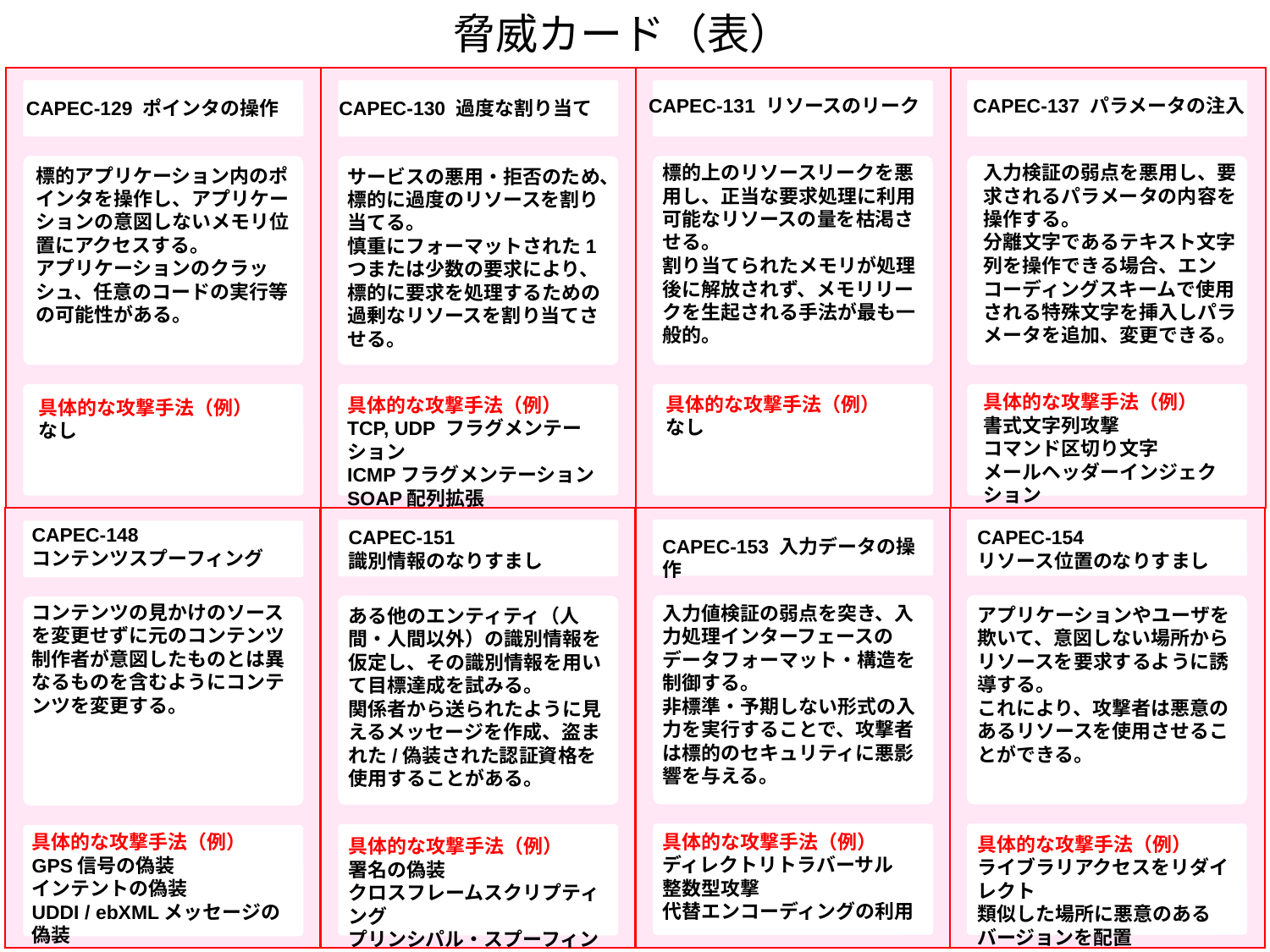

脅威カード（表）

CAPEC-131 リソースのリーク
CAPEC-137 パラメータの注入
CAPEC-129 ポインタの操作
CAPEC-130 過度な割り当て
標的上のリソースリークを悪用し、正当な要求処理に利用可能なリソースの量を枯渇させる。
割り当てられたメモリが処理後に解放されず、メモリリークを生起される手法が最も一般的。
入力検証の弱点を悪用し、要求されるパラメータの内容を操作する。
分離文字であるテキスト文字列を操作できる場合、エンコーディングスキームで使用される特殊文字を挿入しパラメータを追加、変更できる。

標的アプリケーション内のポインタを操作し、アプリケーションの意図しないメモリ位置にアクセスする。
アプリケーションのクラッシュ、任意のコードの実行等の可能性がある。
サービスの悪用・拒否のため、標的に過度のリソースを割り当てる。
慎重にフォーマットされた1つまたは少数の要求により、標的に要求を処理するための過剰なリソースを割り当てさせる。
具体的な攻撃手法（例）
書式文字列攻撃
コマンド区切り文字
メールヘッダーインジェクション

具体的な攻撃手法（例）
なし
具体的な攻撃手法（例）
TCP, UDP フラグメンテーション
ICMPフラグメンテーション
SOAP配列拡張
具体的な攻撃手法（例）
なし

CAPEC-148
コンテンツスプーフィング
CAPEC-151
識別情報のなりすまし
CAPEC-154
リソース位置のなりすまし

CAPEC-153 入力データの操作
コンテンツの見かけのソースを変更せずに元のコンテンツ制作者が意図したものとは異なるものを含むようにコンテンツを変更する。
入力値検証の弱点を突き、入力処理インターフェースのデータフォーマット・構造を制御する。
非標準・予期しない形式の入力を実行することで、攻撃者は標的のセキュリティに悪影響を与える。

アプリケーションやユーザを欺いて、意図しない場所からリソースを要求するように誘導する。
これにより、攻撃者は悪意のあるリソースを使用させることができる。
ある他のエンティティ（人間・人間以外）の識別情報を仮定し、その識別情報を用いて目標達成を試みる。
関係者から送られたように見えるメッセージを作成、盗まれた/偽装された認証資格を使用することがある。
具体的な攻撃手法（例）
ディレクトリトラバーサル
整数型攻撃
代替エンコーディングの利用

具体的な攻撃手法（例）
GPS信号の偽装
インテントの偽装
UDDI / ebXMLメッセージの偽装

具体的な攻撃手法（例）
ライブラリアクセスをリダイレクト
類似した場所に悪意のあるバージョンを配置
具体的な攻撃手法（例）
署名の偽装
クロスフレームスクリプティング
プリンシパル・スプーフィング